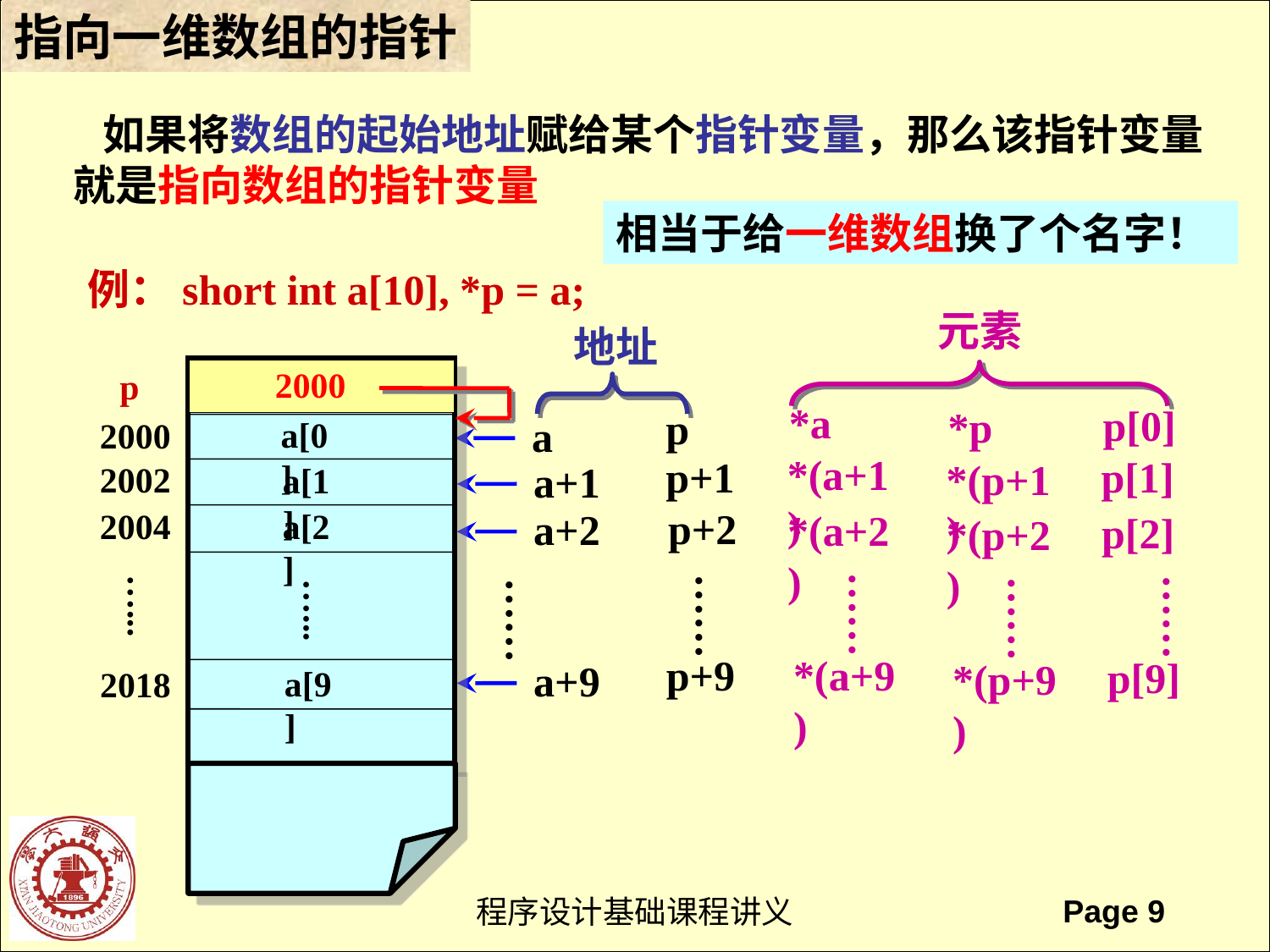

指向一维数组的指针
  如果将数组的起始地址赋给某个指针变量，那么该指针变量就是指向数组的指针变量
相当于给一维数组换了个名字！
例：short int a[10], *p = a;

元素
地址

2000

a[0]

a[1]

a[2]

…...
a[9]

p
2000
2002
2004
…...
2018

a

a+1

a+2

……
a+9

*a
*(a+1)
*(a+2)
……
*(a+9)
p[0]
p[1]
p[2]
……
p[9]
*p
*(p+1)
*(p+2)
……
*(p+9)
p
p+1
p+2
……
p+9